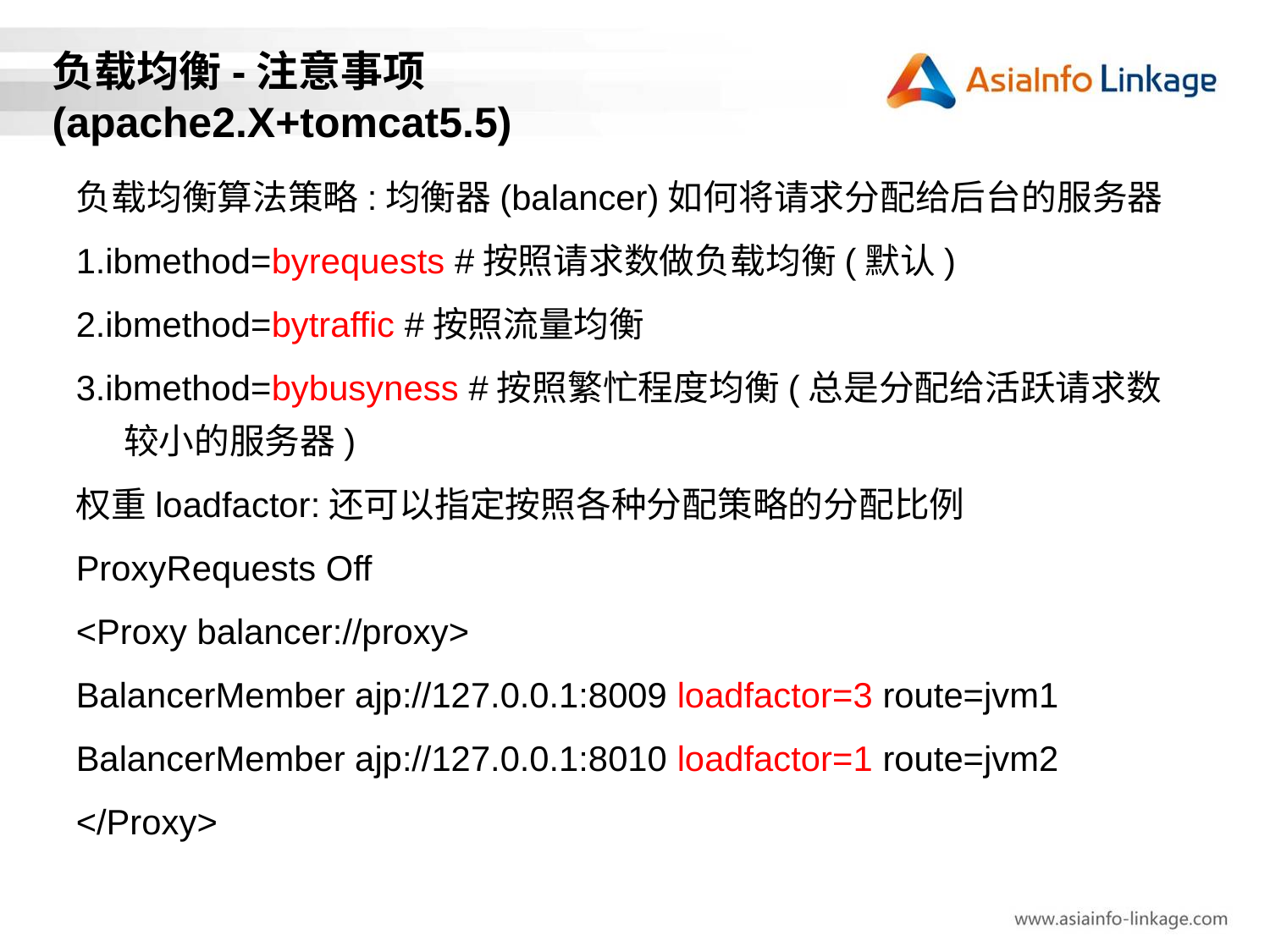

# 负载均衡-注意事项 (apache2.X+tomcat5.5)

负载均衡算法策略:均衡器(balancer)如何将请求分配给后台的服务器
1.ibmethod=byrequests #按照请求数做负载均衡(默认)
2.ibmethod=bytraffic #按照流量均衡
3.ibmethod=bybusyness #按照繁忙程度均衡(总是分配给活跃请求数较小的服务器)
权重loadfactor:还可以指定按照各种分配策略的分配比例
ProxyRequests Off
<Proxy balancer://proxy>
BalancerMember ajp://127.0.0.1:8009 loadfactor=3 route=jvm1
BalancerMember ajp://127.0.0.1:8010 loadfactor=1 route=jvm2
</Proxy>